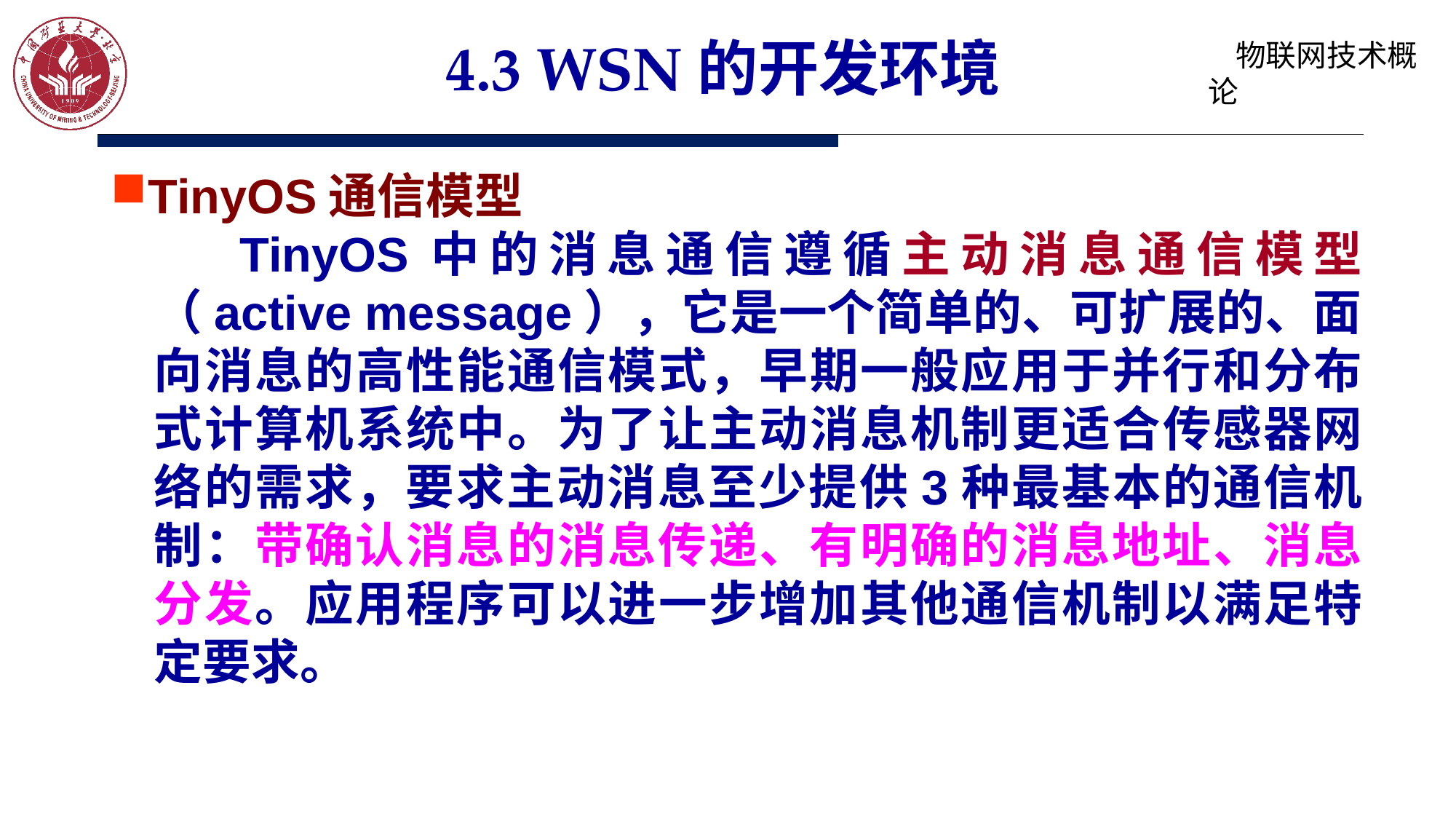

# 4.3 WSN的开发环境
TinyOS通信模型
TinyOS中的消息通信遵循主动消息通信模型（active message），它是一个简单的、可扩展的、面向消息的高性能通信模式，早期一般应用于并行和分布式计算机系统中。为了让主动消息机制更适合传感器网络的需求，要求主动消息至少提供3种最基本的通信机制：带确认消息的消息传递、有明确的消息地址、消息分发。应用程序可以进一步增加其他通信机制以满足特定要求。